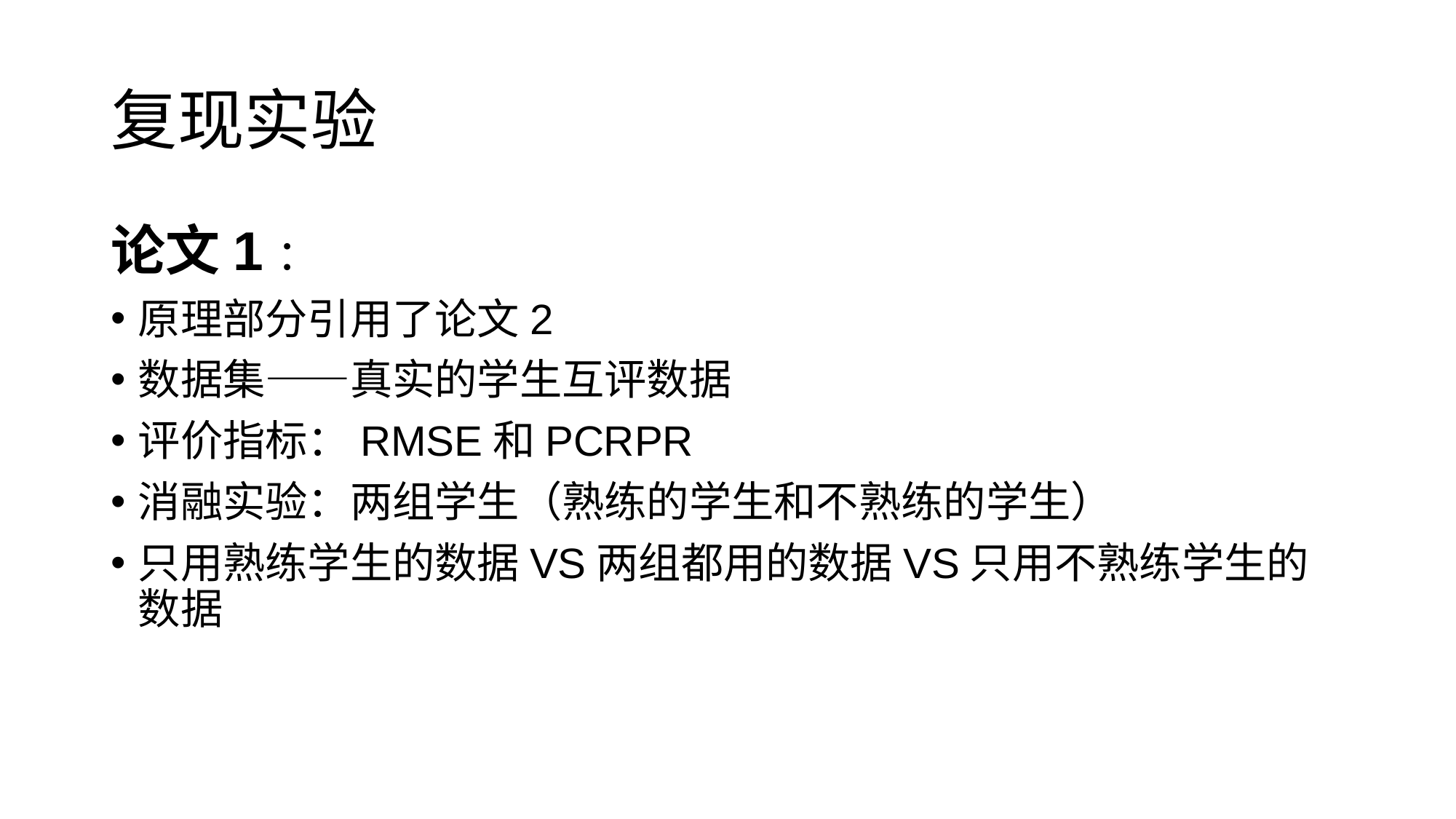

# 复现实验
论文1：
原理部分引用了论文2
数据集——真实的学生互评数据
评价指标：RMSE和PCRPR
消融实验：两组学生（熟练的学生和不熟练的学生）
只用熟练学生的数据VS两组都用的数据VS只用不熟练学生的数据